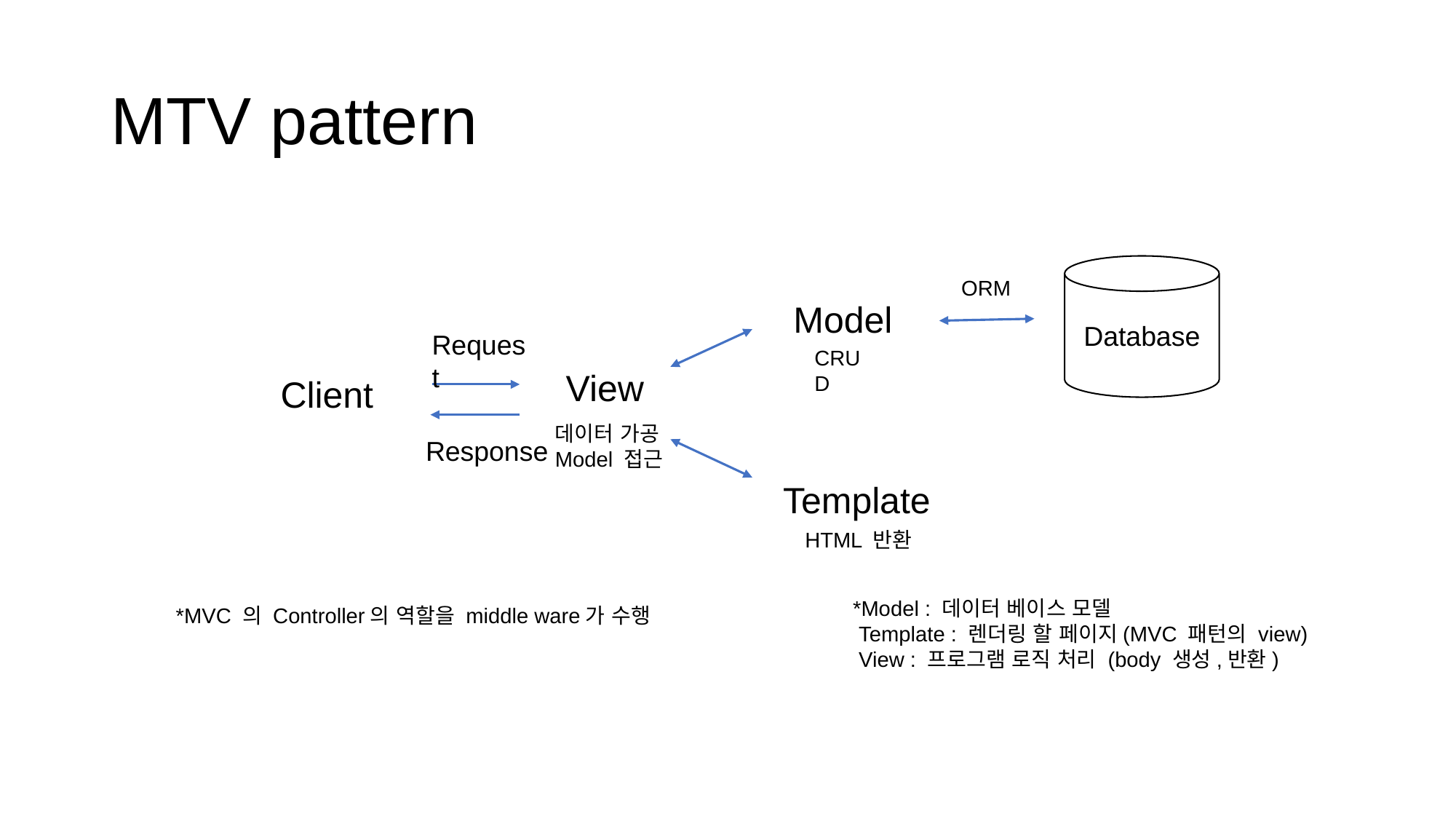

# MTV pattern
Database
ORM
Model
Request
CRUD
View
Client
데이터 가공
Model 접근
Response
Template
HTML 반환
*Model : 데이터 베이스 모델
 Template : 렌더링 할 페이지(MVC 패턴의 view)
 View : 프로그램 로직 처리 (body 생성,반환)
*MVC 의 Controller의 역할을 middle ware가 수행